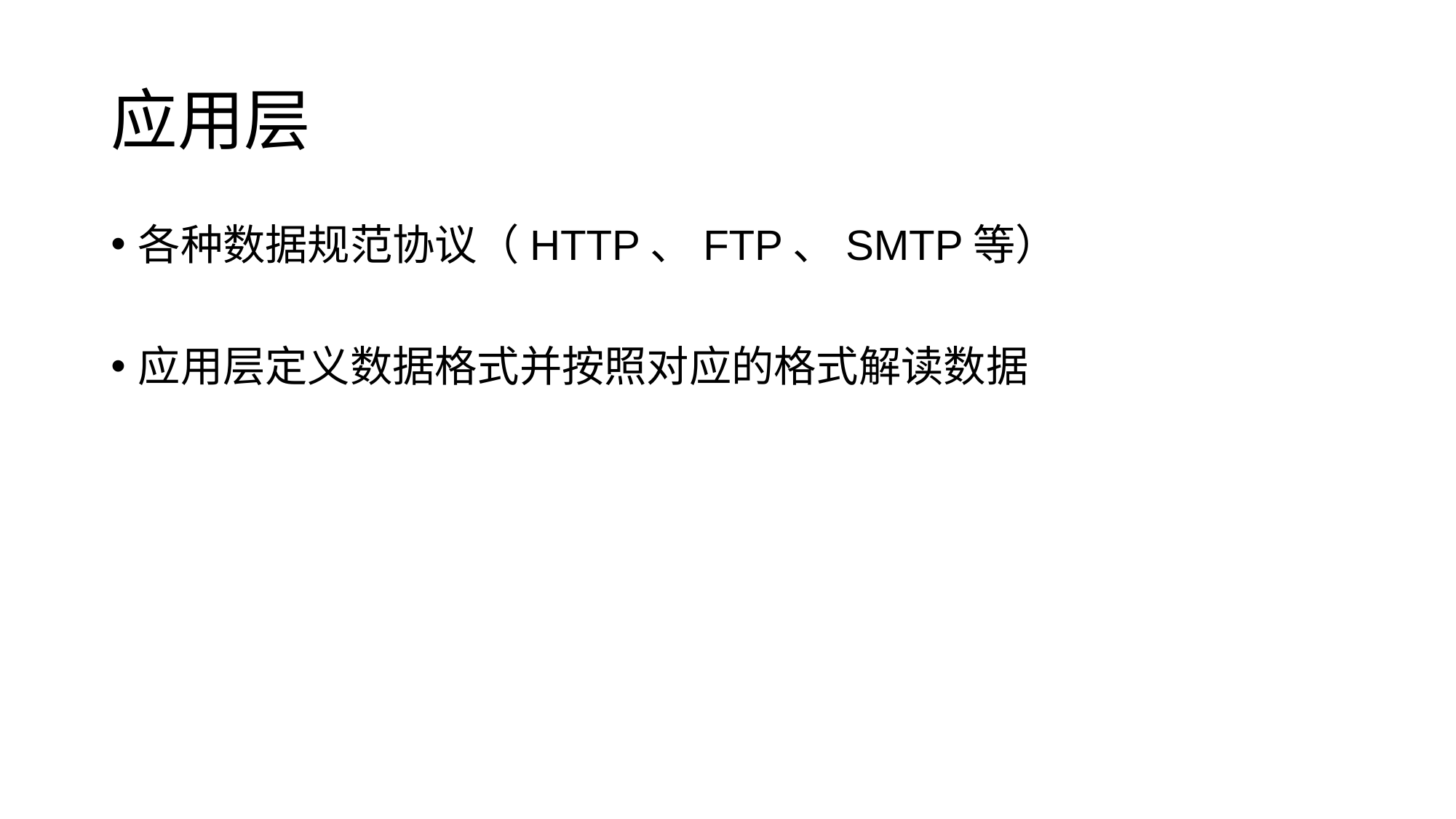

# 应用层
各种数据规范协议（HTTP、FTP、SMTP等）

应用层定义数据格式并按照对应的格式解读数据